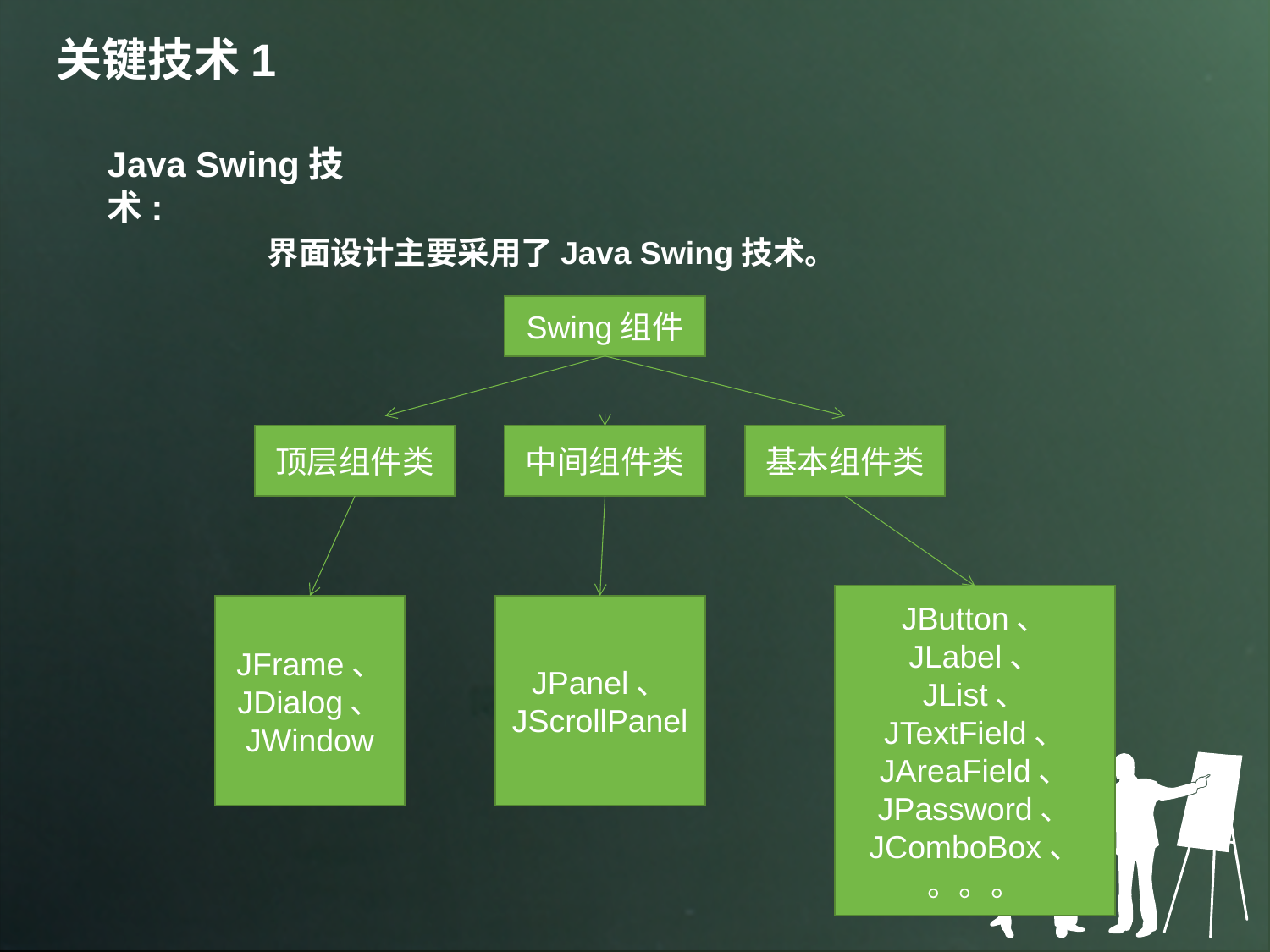

# 关键技术1
Java Swing技术:
界面设计主要采用了Java Swing技术。
Swing组件
顶层组件类
中间组件类
基本组件类
JButton、
JLabel、
JList、
JTextField、
JAreaField、
JPassword、
JComboBox、
。。。
JFrame、
JDialog、
JWindow
JPanel、
JScrollPanel